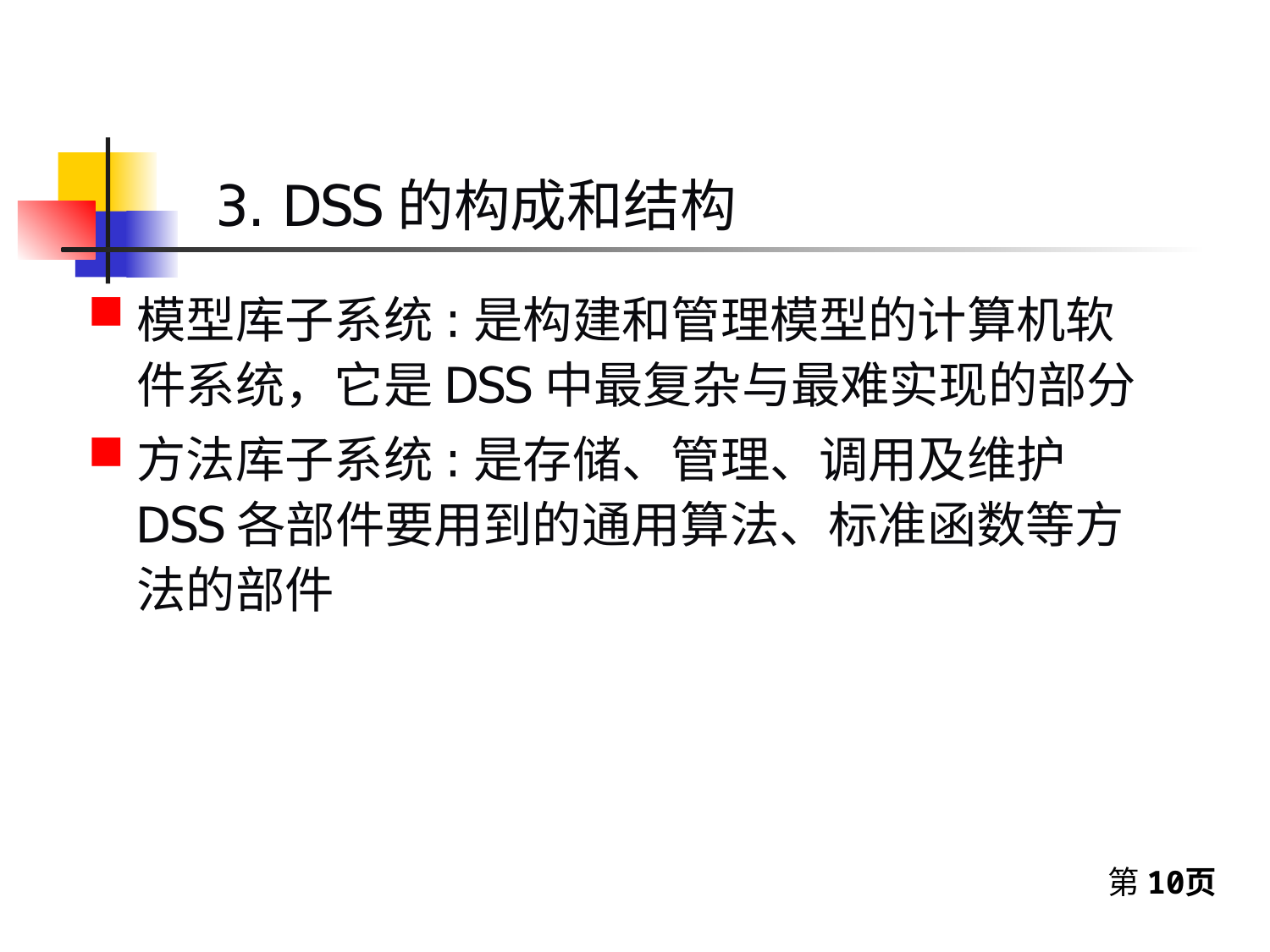

3. DSS的构成和结构
模型库子系统:是构建和管理模型的计算机软件系统，它是DSS中最复杂与最难实现的部分
方法库子系统:是存储、管理、调用及维护DSS各部件要用到的通用算法、标准函数等方法的部件